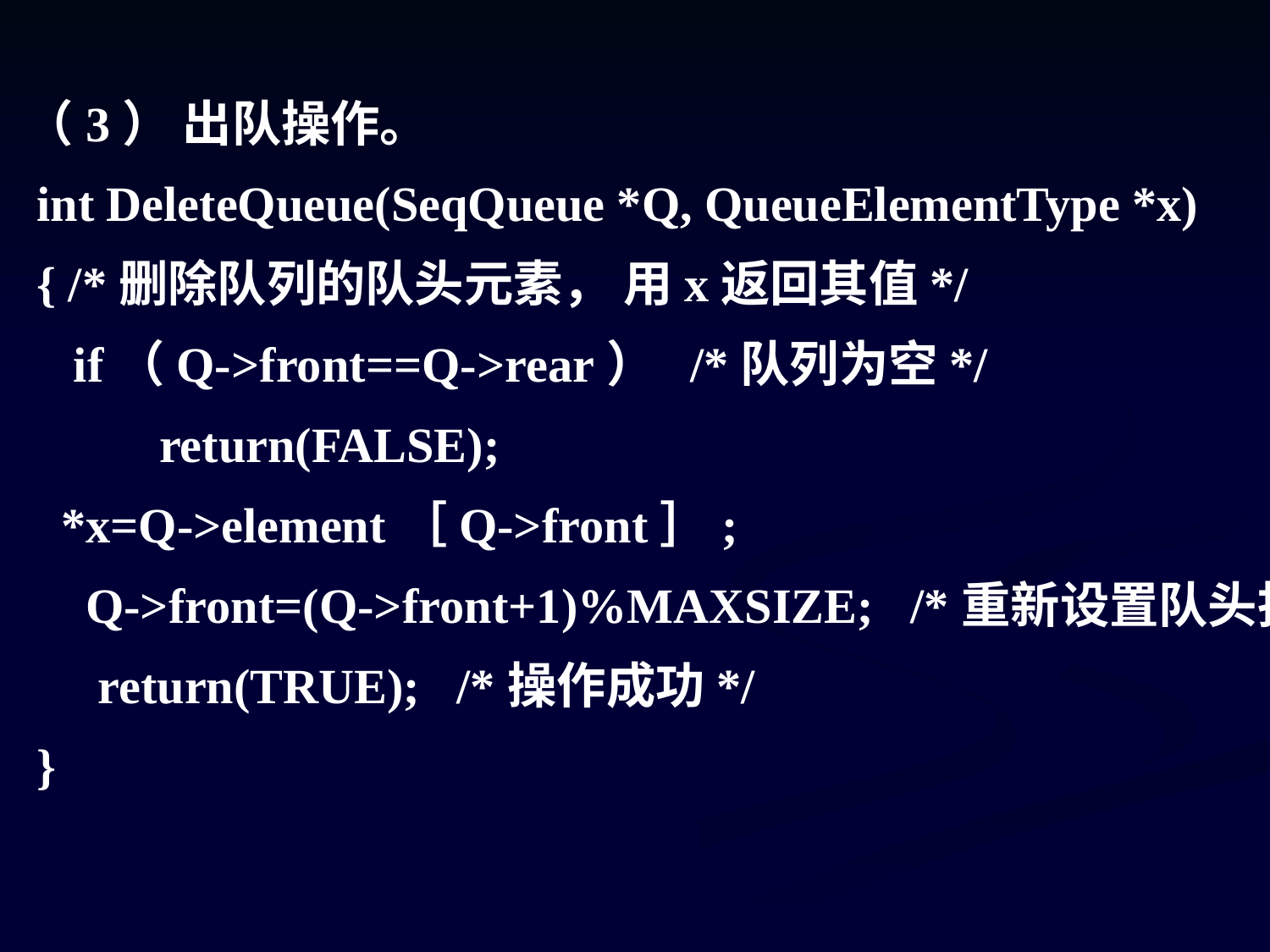

（3） 出队操作。
 int DeleteQueue(SeqQueue *Q, QueueElementType *x)
 { /*删除队列的队头元素， 用x返回其值*/
    if（Q->front==Q->rear）  /*队列为空*/
           return(FALSE);
   *x=Q->element［Q->front］;
     Q->front=(Q->front+1)%MAXSIZE;   /*重新设置队头指针*/
      return(TRUE);   /*操作成功*/
 }